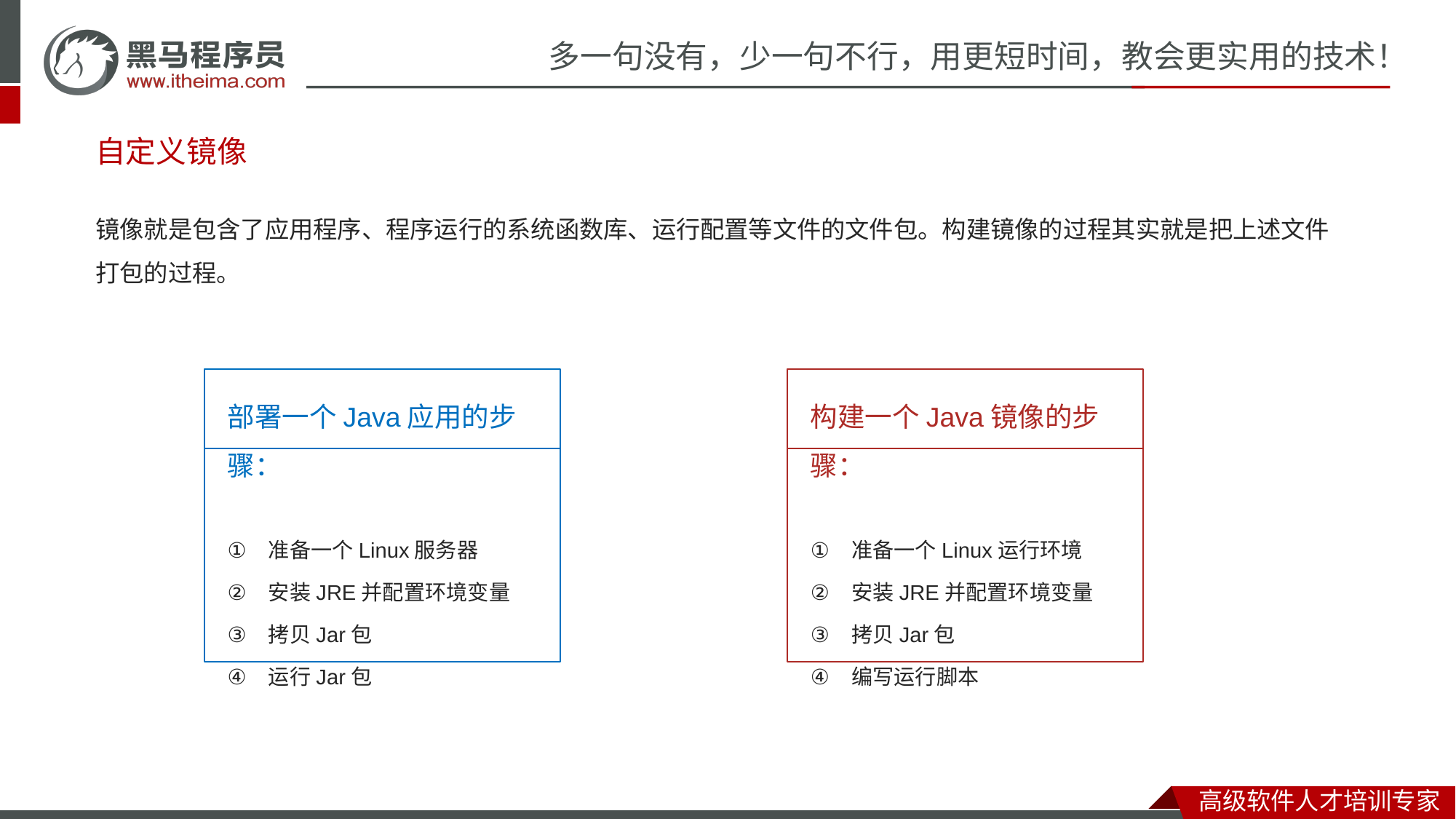

自定义镜像
镜像就是包含了应用程序、程序运行的系统函数库、运行配置等文件的文件包。构建镜像的过程其实就是把上述文件打包的过程。

部署一个Java应用的步骤：

准备一个Linux服务器
安装JRE并配置环境变量
拷贝Jar包
运行Jar包

构建一个Java镜像的步骤：

准备一个Linux运行环境
安装JRE并配置环境变量
拷贝Jar包
编写运行脚本